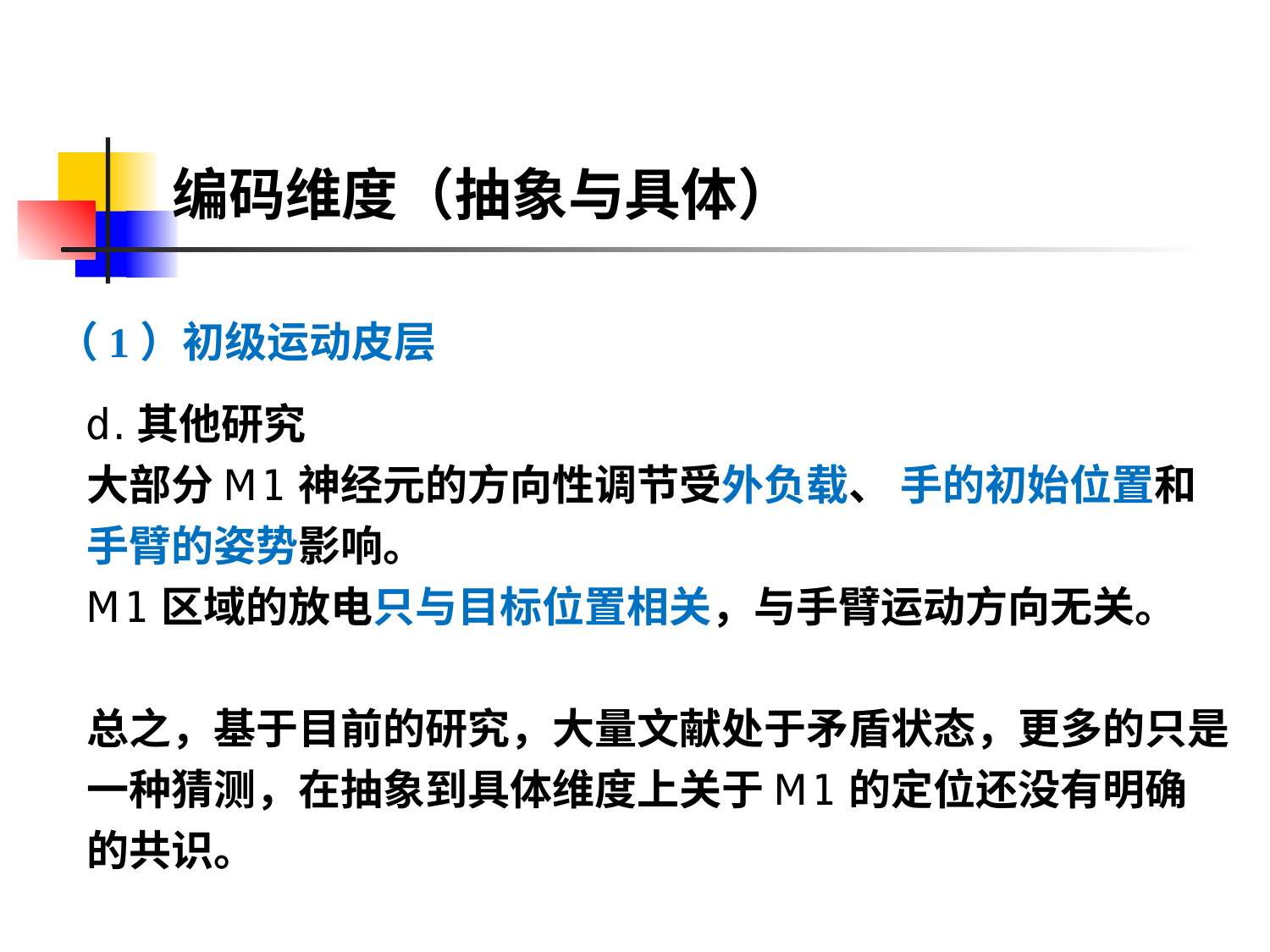

# 编码维度（抽象与具体）
（1）初级运动皮层
d.其他研究
大部分M1神经元的方向性调节受外负载、 手的初始位置和手臂的姿势影响。
M1区域的放电只与目标位置相关，与手臂运动方向无关。

总之，基于目前的研究，大量文献处于矛盾状态，更多的只是一种猜测，在抽象到具体维度上关于M1的定位还没有明确的共识。